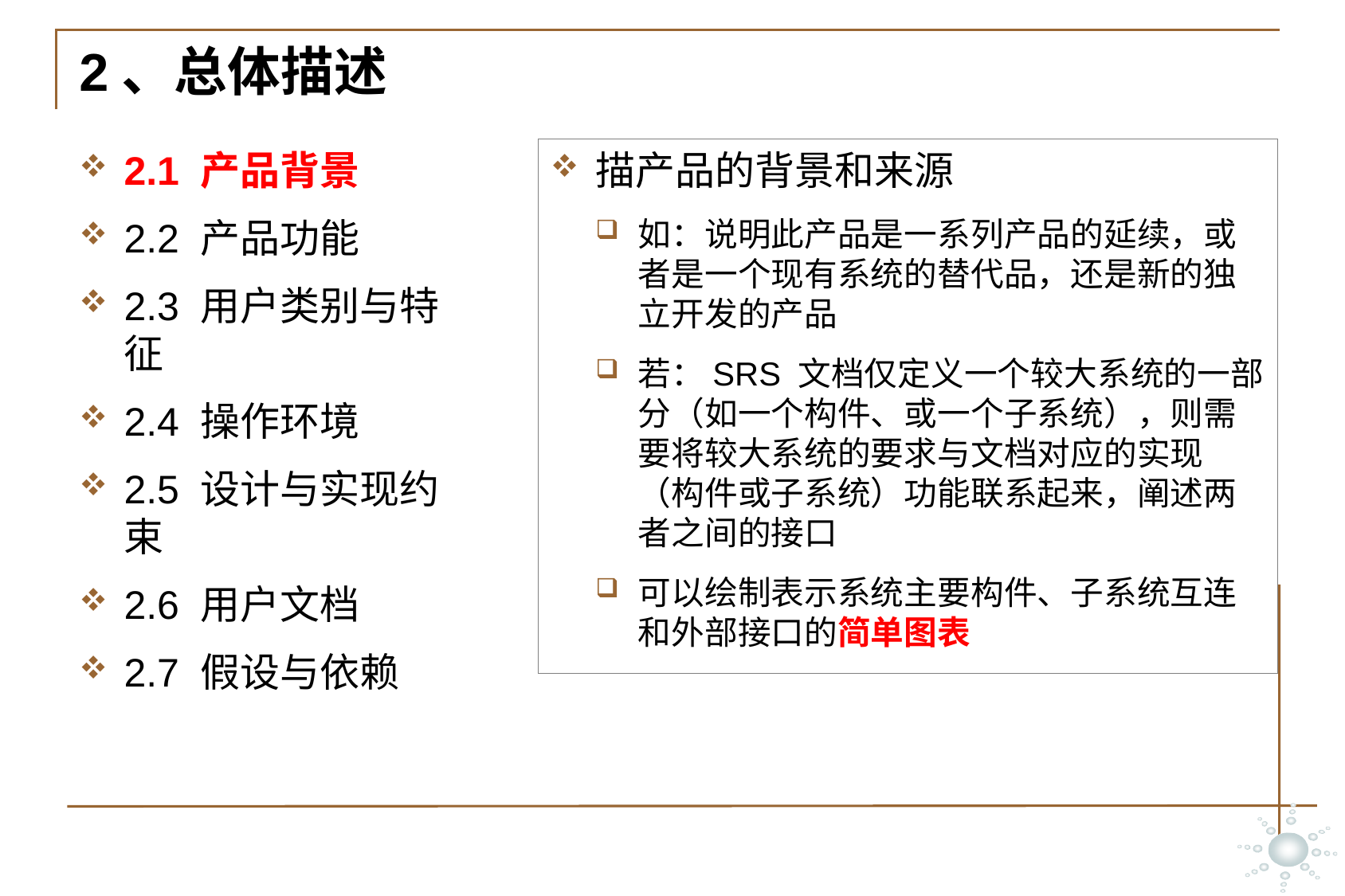

# 2、总体描述
2.1 产品背景
2.2 产品功能
2.3 用户类别与特征
2.4 操作环境
2.5 设计与实现约束
2.6 用户文档
2.7 假设与依赖
描产品的背景和来源
如：说明此产品是一系列产品的延续，或者是一个现有系统的替代品，还是新的独立开发的产品
若：SRS 文档仅定义一个较大系统的一部分（如一个构件、或一个子系统），则需要将较大系统的要求与文档对应的实现（构件或子系统）功能联系起来，阐述两者之间的接口
可以绘制表示系统主要构件、子系统互连和外部接口的简单图表
13